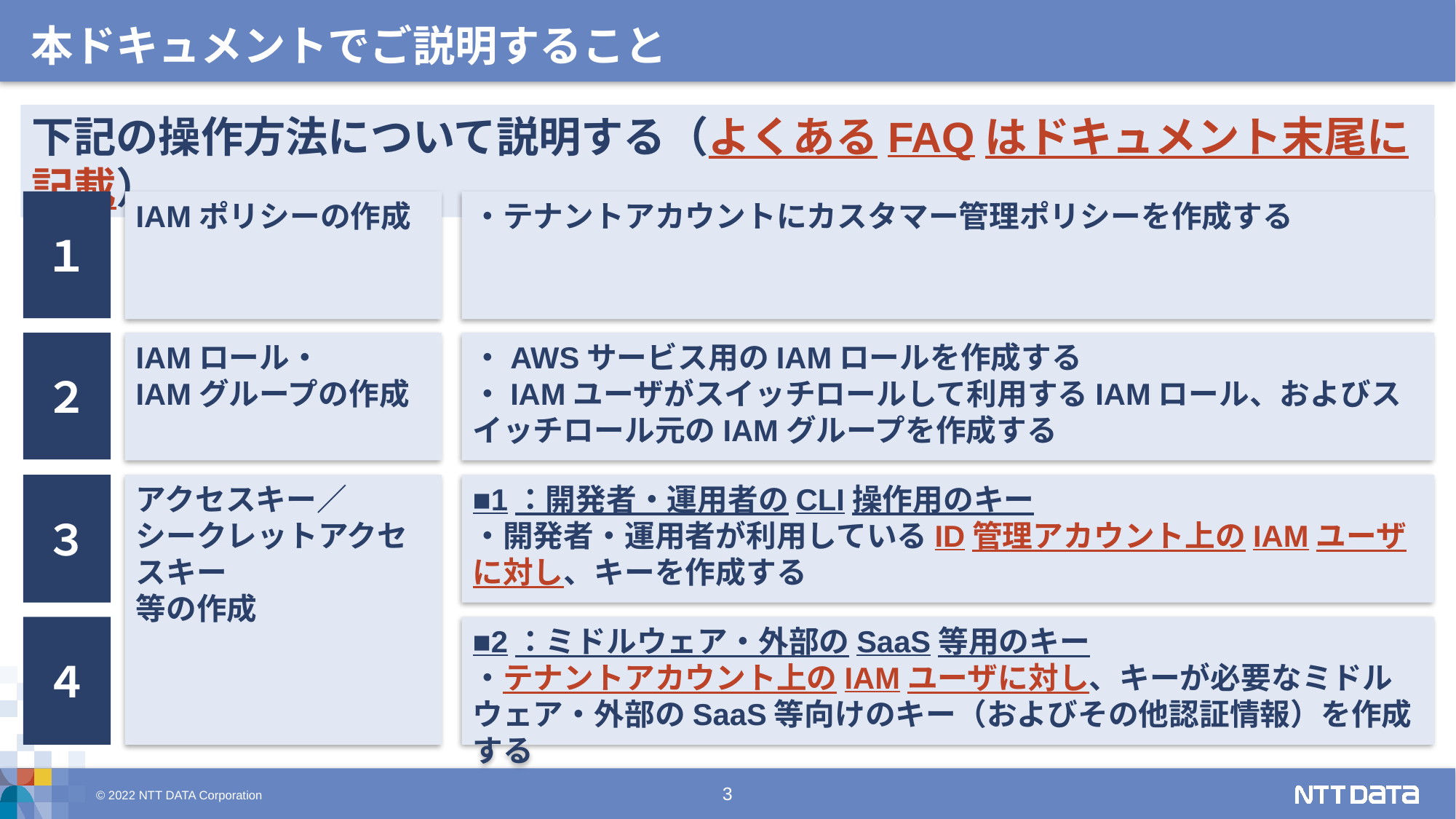

本ドキュメントでご説明すること
下記の操作方法について説明する（よくあるFAQはドキュメント末尾に記載）
１
IAMポリシーの作成
・テナントアカウントにカスタマー管理ポリシーを作成する
２
IAMロール・
IAMグループの作成
・AWSサービス用のIAMロールを作成する
・IAMユーザがスイッチロールして利用するIAMロール、およびスイッチロール元のIAMグループを作成する

３
アクセスキー／
シークレットアクセスキー
等の作成
■1：開発者・運用者のCLI操作用のキー
・開発者・運用者が利用しているID管理アカウント上のIAMユーザに対し、キーを作成する
４
■2：ミドルウェア・外部のSaaS等用のキー
・テナントアカウント上のIAMユーザに対し、キーが必要なミドルウェア・外部のSaaS等向けのキー（およびその他認証情報）を作成する